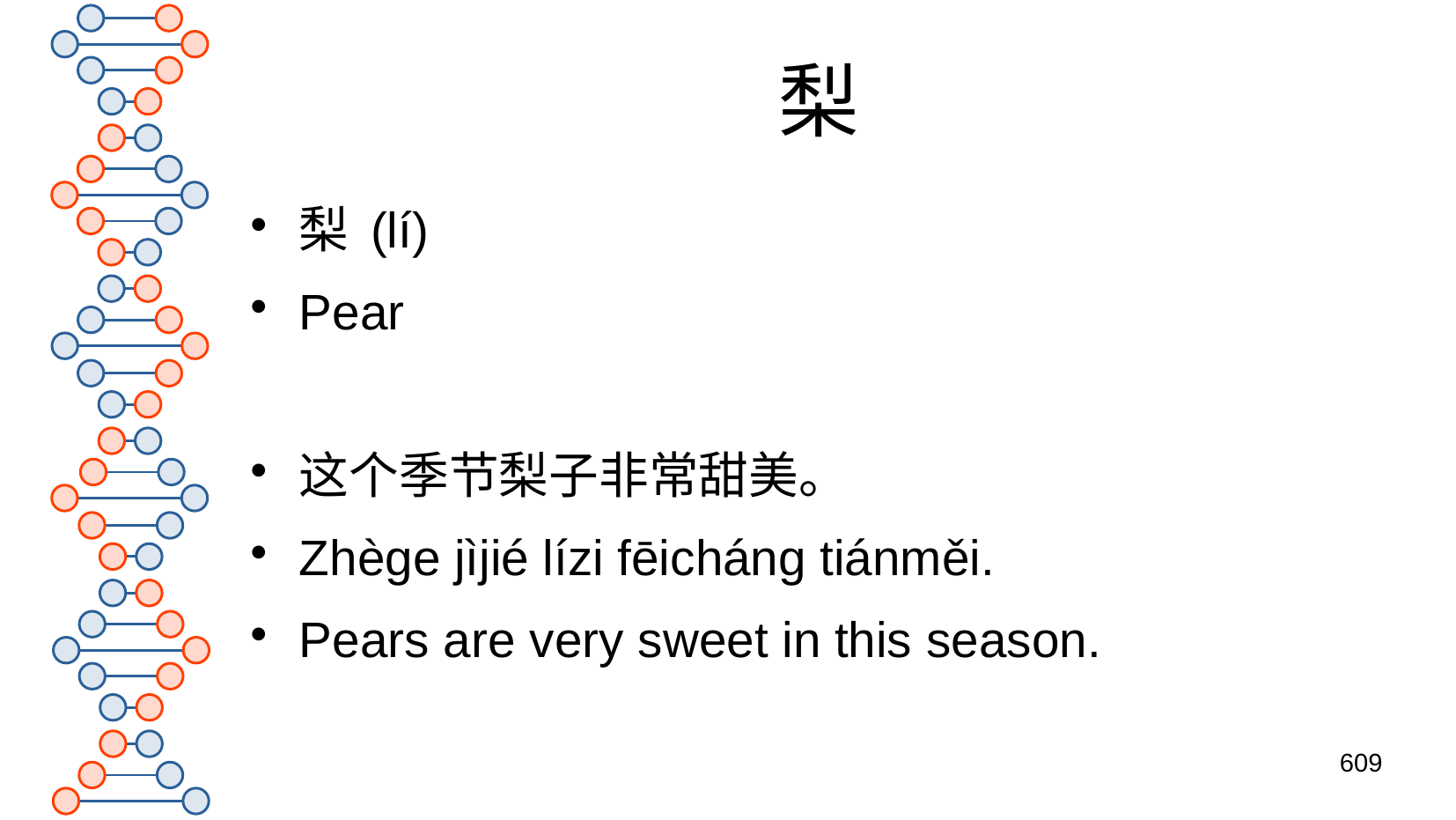

# 梨
梨 (lí)
Pear

这个季节梨子非常甜美。
Zhège jìjié lízi fēicháng tiánměi.
Pears are very sweet in this season.
609